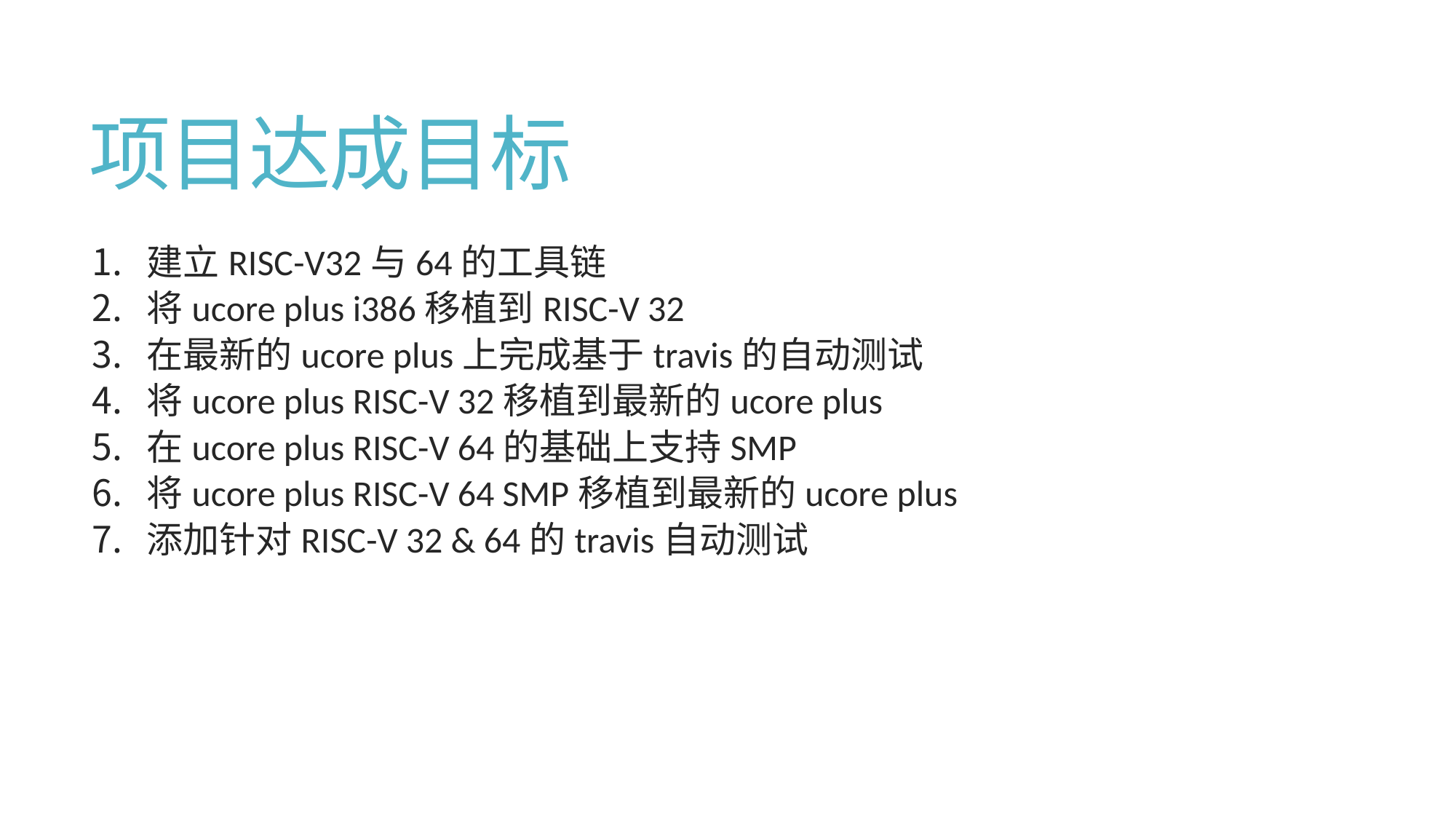

# 项目达成目标
建立RISC-V32与64的工具链
将ucore plus i386移植到RISC-V 32
在最新的ucore plus上完成基于travis的自动测试
将ucore plus RISC-V 32移植到最新的ucore plus
在ucore plus RISC-V 64的基础上支持SMP
将ucore plus RISC-V 64 SMP移植到最新的ucore plus
添加针对RISC-V 32 & 64的travis自动测试